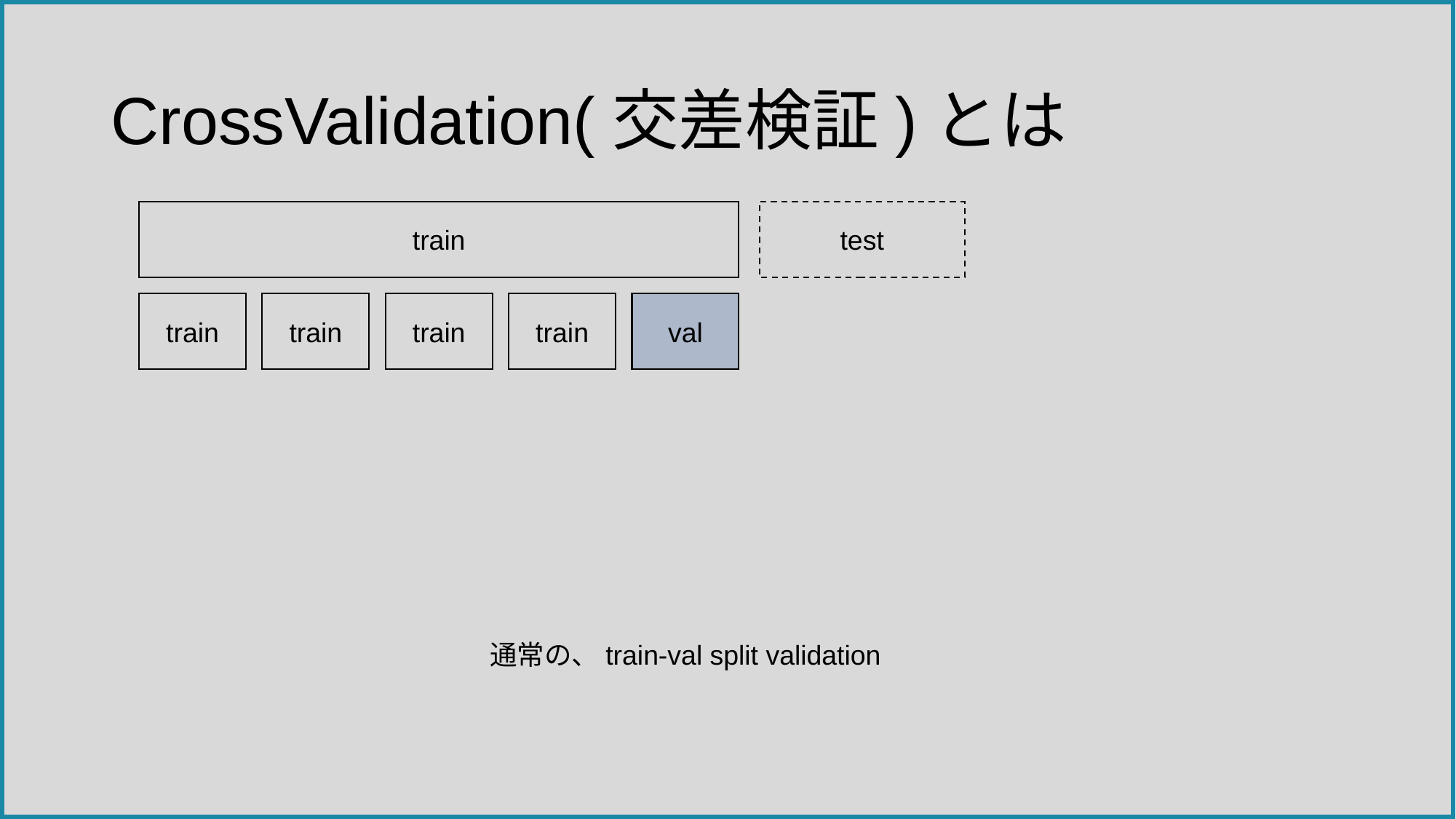

# CrossValidation(交差検証)とは
train
test
train
train
train
train
val
通常の、train-val split validation